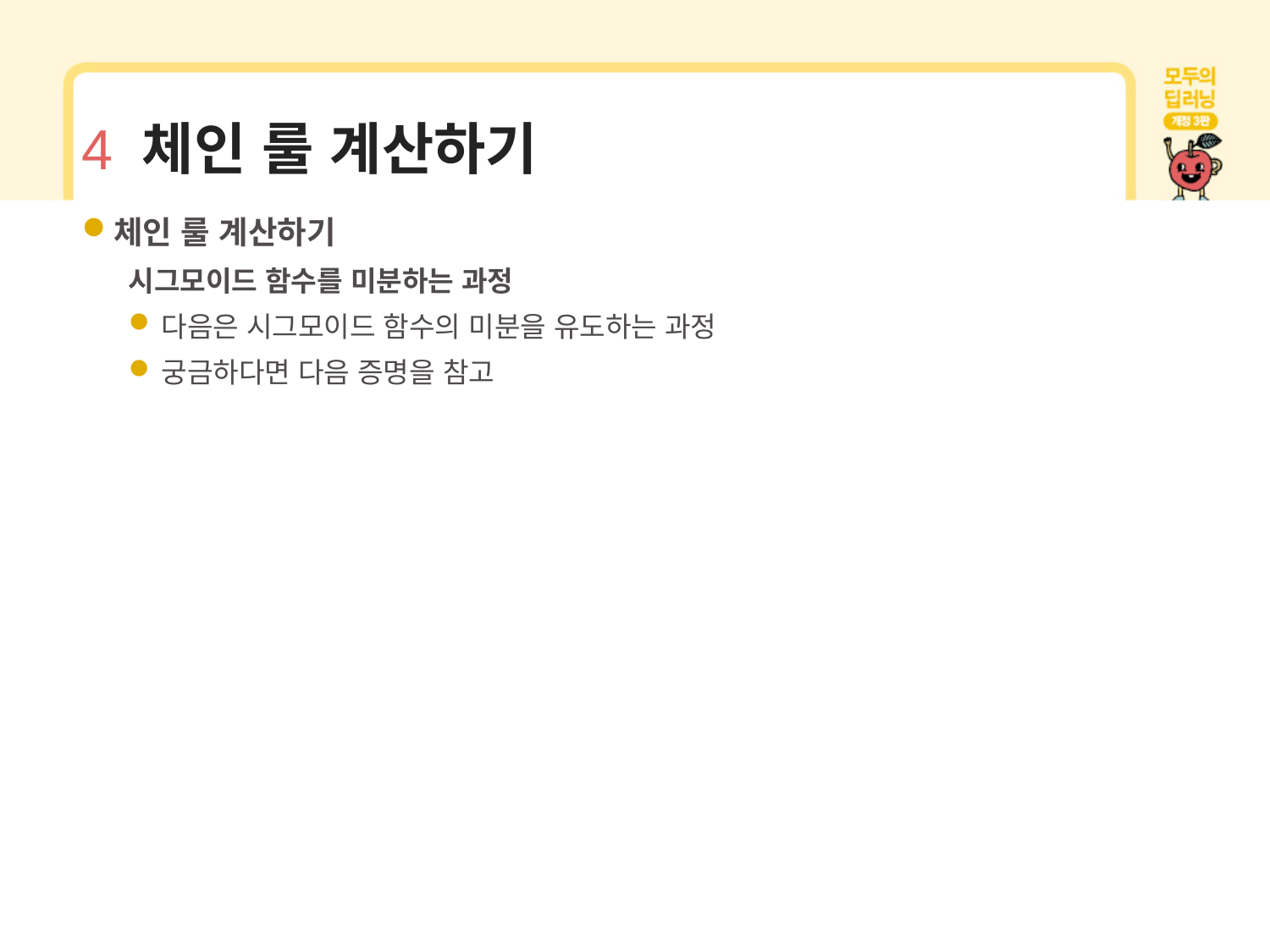

# 4 체인 룰 계산하기
체인 룰 계산하기
시그모이드 함수를 미분하는 과정
다음은 시그모이드 함수의 미분을 유도하는 과정
궁금하다면 다음 증명을 참고